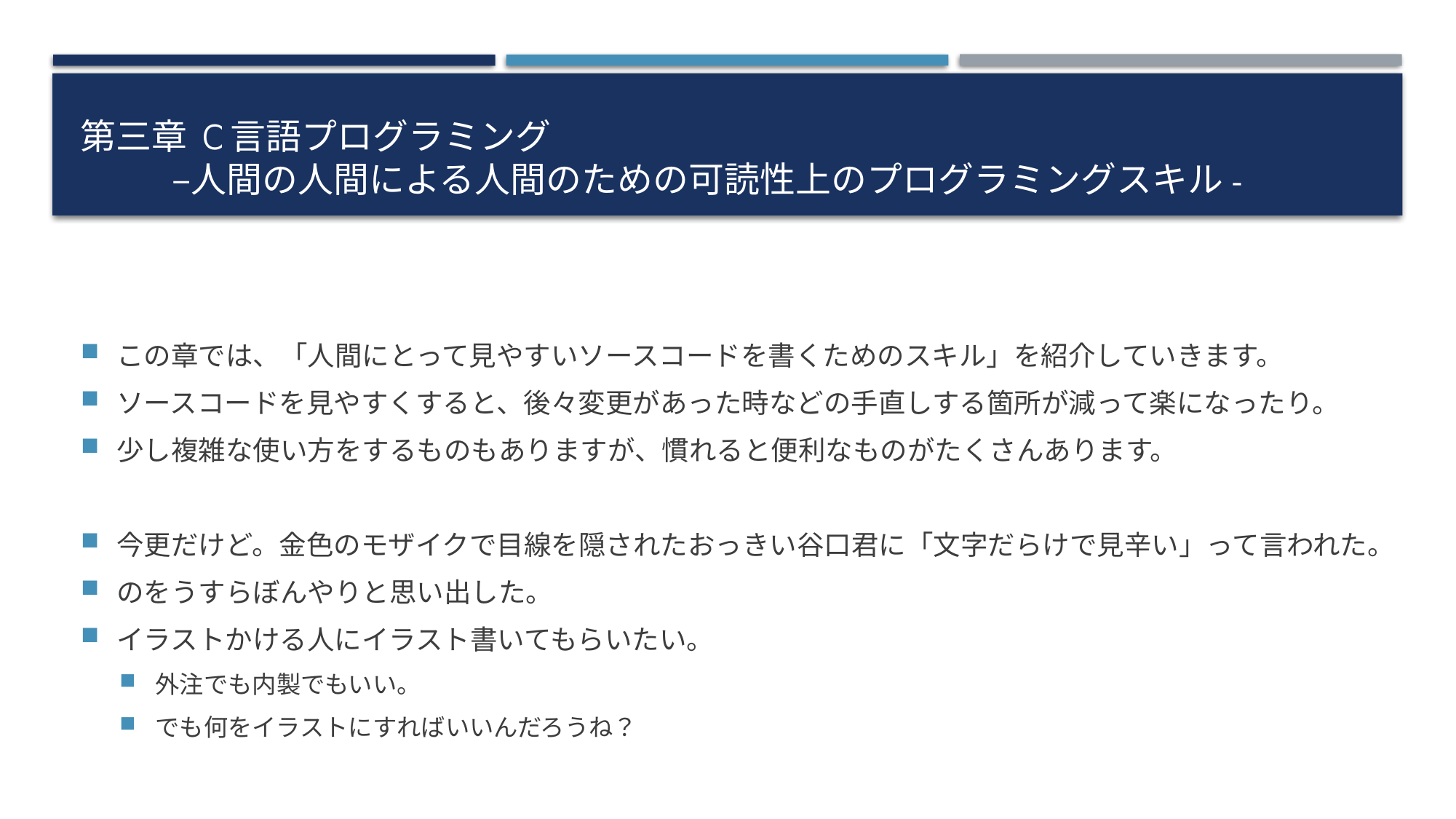

# 第三章 C言語プログラミング –人間の人間による人間のための可読性上のプログラミングスキル-
この章では、「人間にとって見やすいソースコードを書くためのスキル」を紹介していきます。
ソースコードを見やすくすると、後々変更があった時などの手直しする箇所が減って楽になったり。
少し複雑な使い方をするものもありますが、慣れると便利なものがたくさんあります。

今更だけど。金色のモザイクで目線を隠されたおっきい谷口君に「文字だらけで見辛い」って言われた。
のをうすらぼんやりと思い出した。
イラストかける人にイラスト書いてもらいたい。
外注でも内製でもいい。
でも何をイラストにすればいいんだろうね？